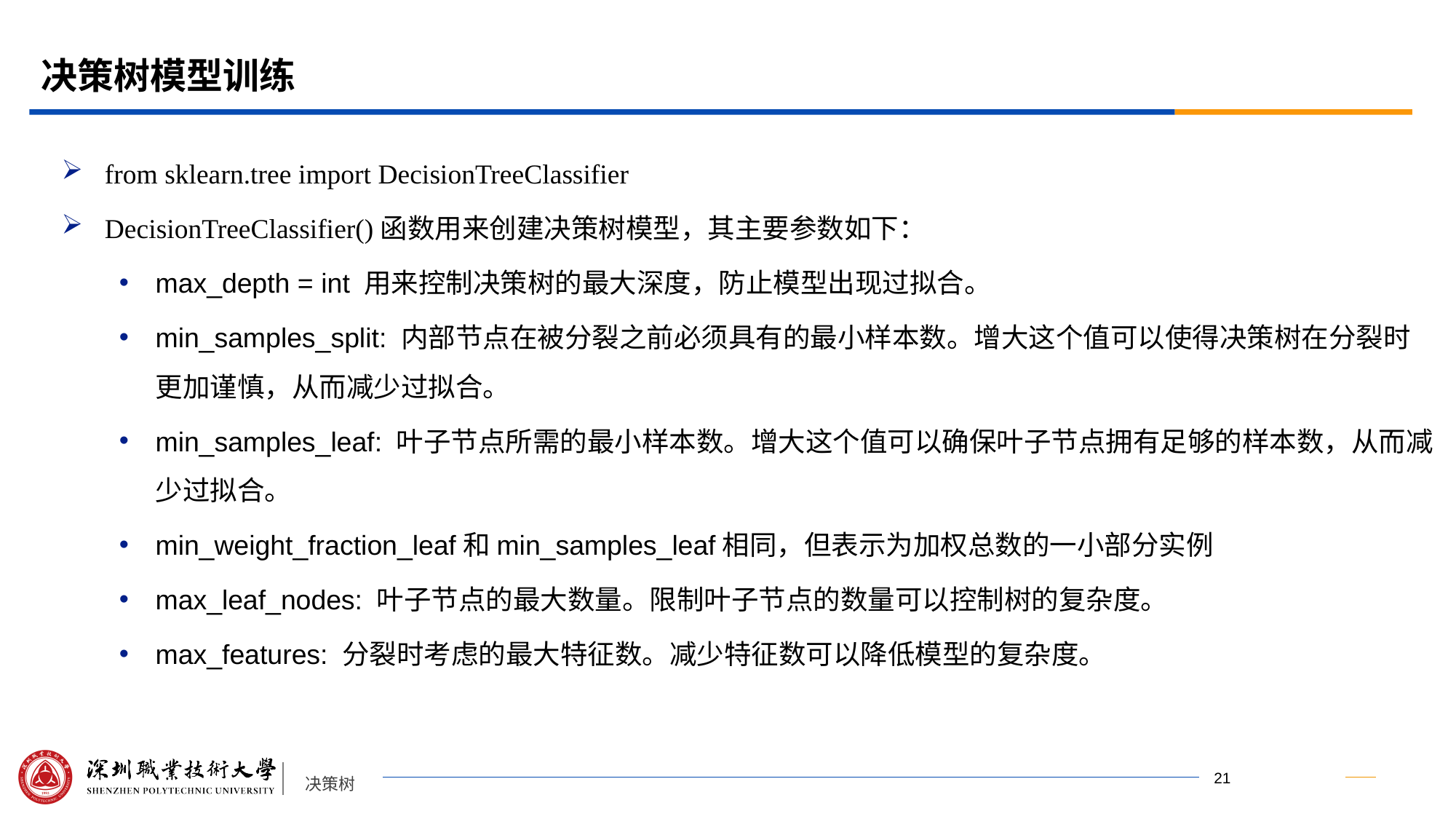

# 决策树模型训练
from sklearn.tree import DecisionTreeClassifier
DecisionTreeClassifier()函数用来创建决策树模型，其主要参数如下：
max_depth = int 用来控制决策树的最大深度，防止模型出现过拟合。
min_samples_split: 内部节点在被分裂之前必须具有的最小样本数。增大这个值可以使得决策树在分裂时更加谨慎，从而减少过拟合。
min_samples_leaf: 叶子节点所需的最小样本数。增大这个值可以确保叶子节点拥有足够的样本数，从而减少过拟合。
min_weight_fraction_leaf和min_samples_leaf相同，但表示为加权总数的一小部分实例
max_leaf_nodes: 叶子节点的最大数量。限制叶子节点的数量可以控制树的复杂度。
max_features: 分裂时考虑的最大特征数。减少特征数可以降低模型的复杂度。